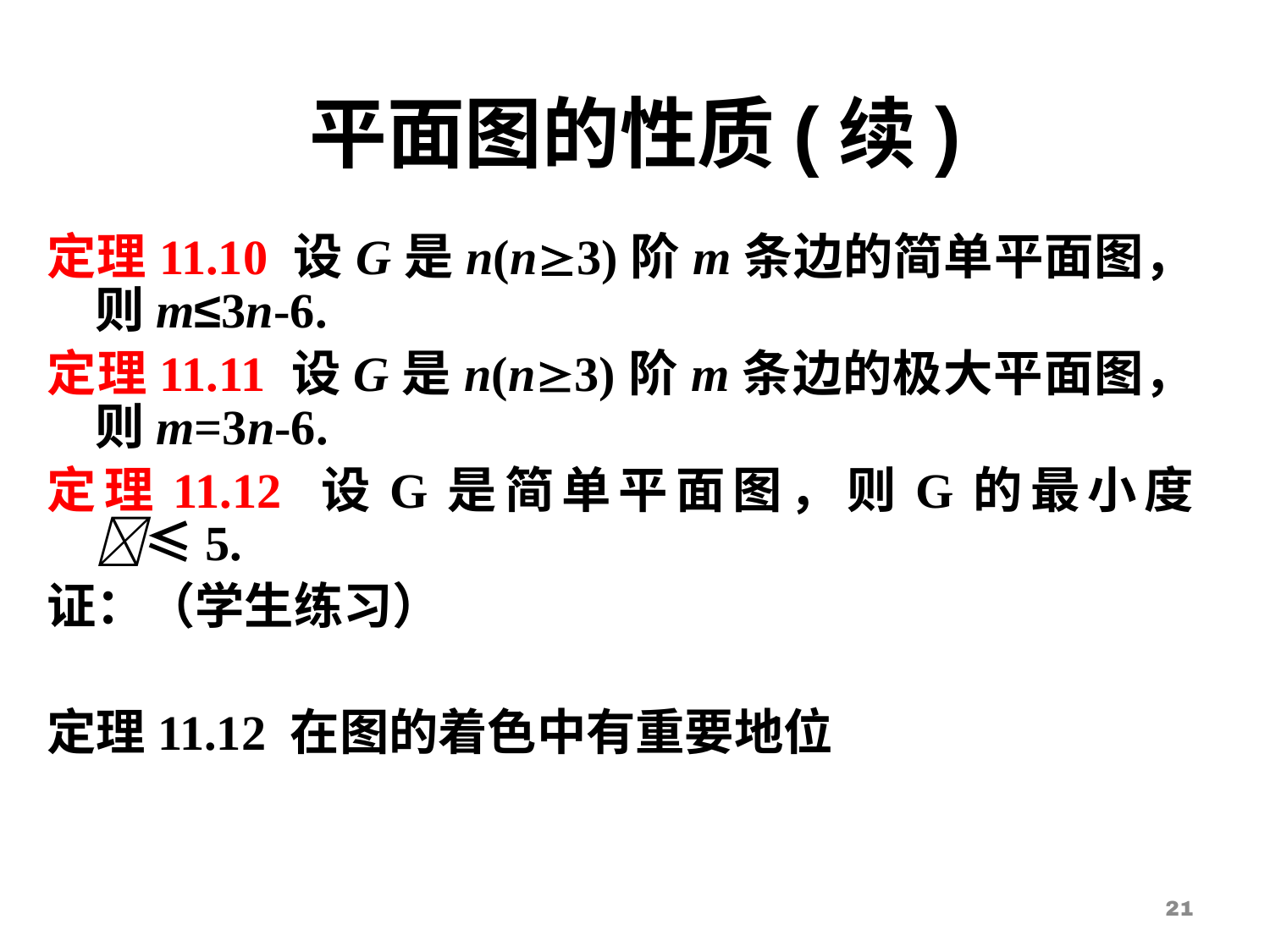

# 平面图的性质(续)
定理11.10 设G是n(n≥3)阶m条边的简单平面图，则m≤3n-6.
定理11.11 设G是n(n≥3)阶m条边的极大平面图，则m=3n-6.
定理11.12 设G是简单平面图，则G的最小度δ≤5.
证：（学生练习）

定理11.12 在图的着色中有重要地位

21